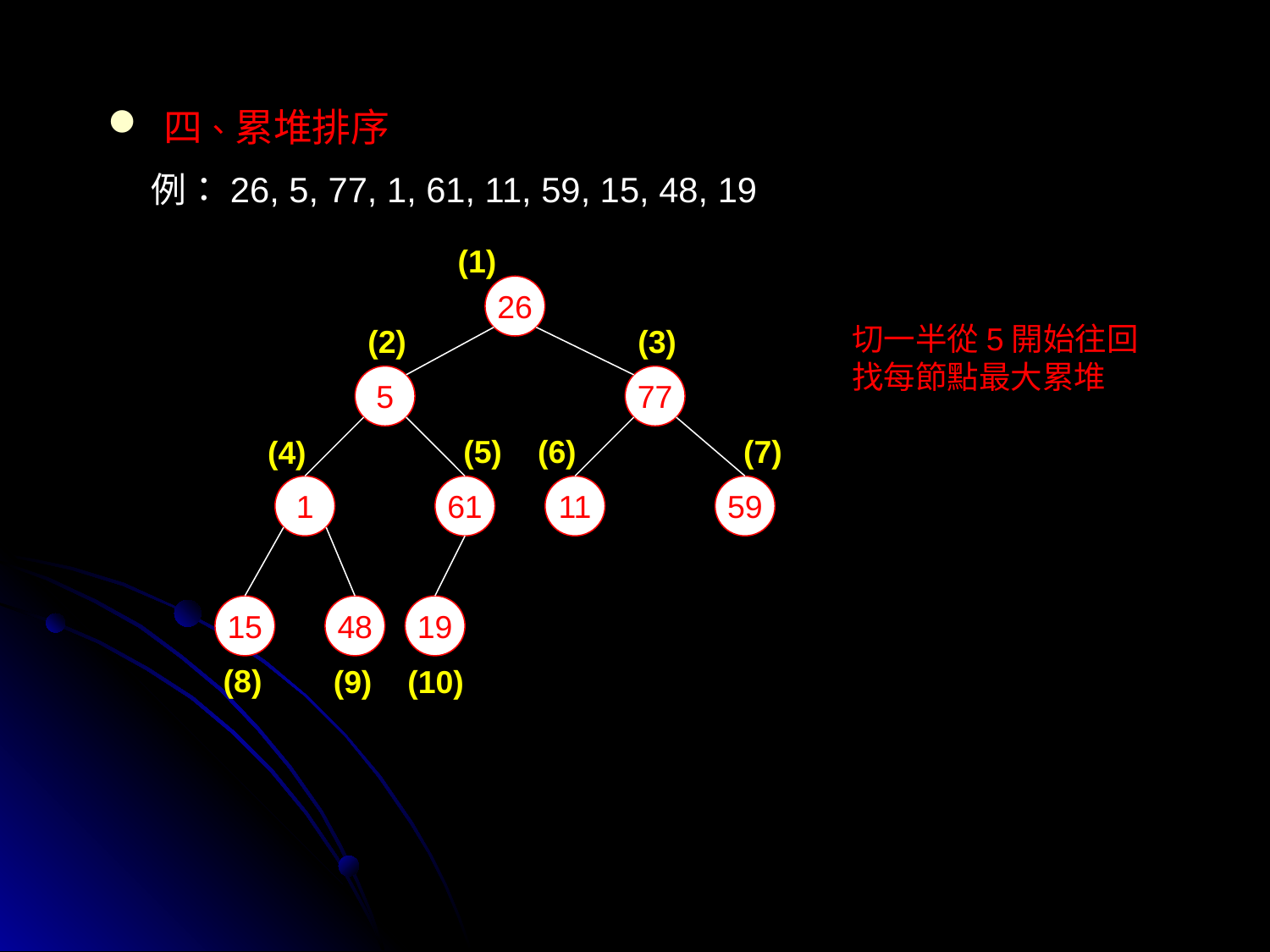

四、累堆排序
例：26, 5, 77, 1, 61, 11, 59, 15, 48, 19
(1)
(2)
(3)
(5)
(6)
(7)
(4)
(8)
(9)
(10)
26
5
77
1
61
11
59
15
48
19
切一半從5開始往回
找每節點最大累堆